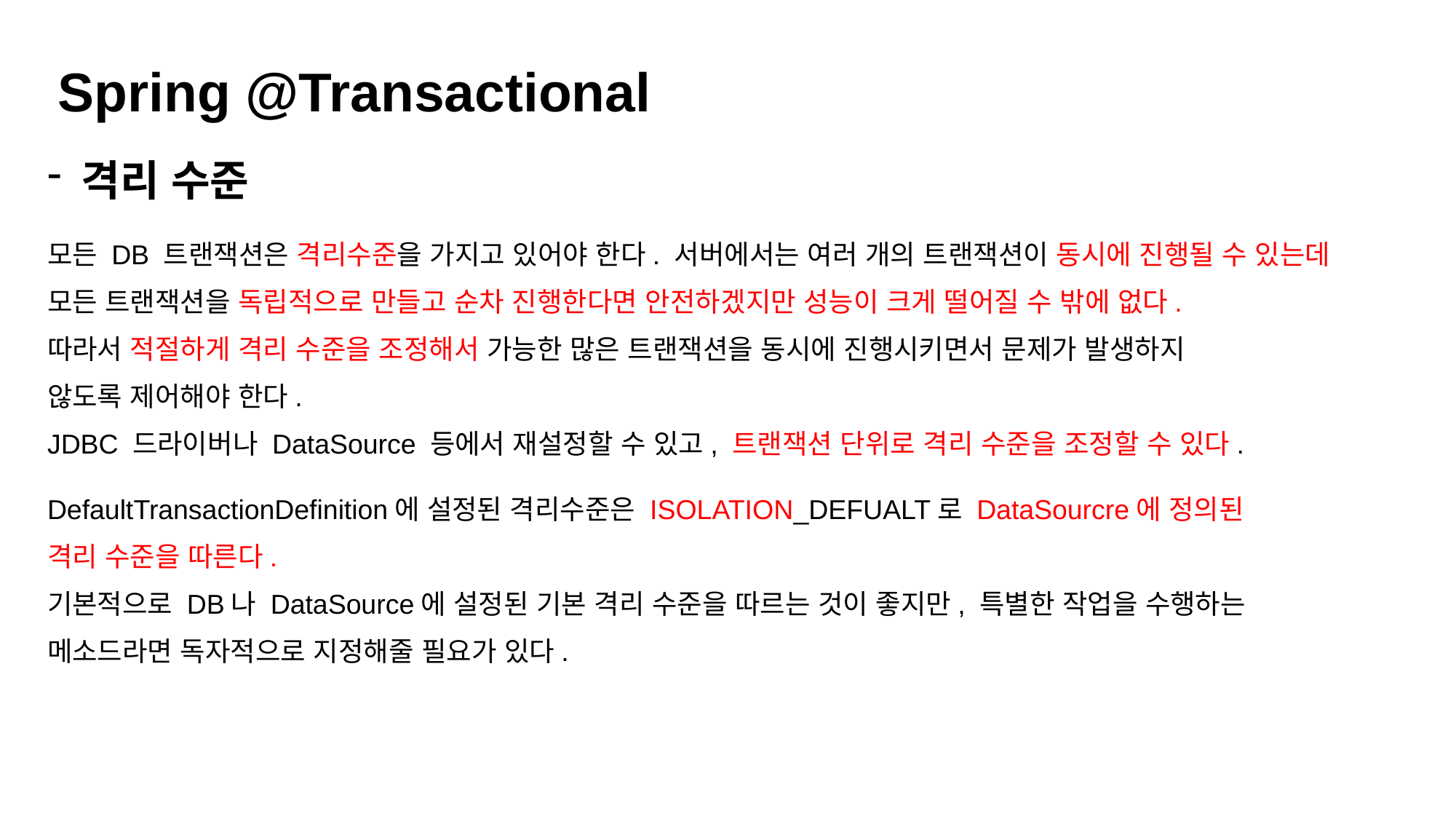

Spring @Transactional
격리 수준

모든 DB 트랜잭션은 격리수준을 가지고 있어야 한다. 서버에서는 여러 개의 트랜잭션이 동시에 진행될 수 있는데

모든 트랜잭션을 독립적으로 만들고 순차 진행한다면 안전하겠지만 성능이 크게 떨어질 수 밖에 없다.

따라서 적절하게 격리 수준을 조정해서 가능한 많은 트랜잭션을 동시에 진행시키면서 문제가 발생하지

않도록 제어해야 한다.

JDBC 드라이버나 DataSource 등에서 재설정할 수 있고, 트랜잭션 단위로 격리 수준을 조정할 수 있다.

DefaultTransactionDefinition에 설정된 격리수준은 ISOLATION_DEFUALT로 DataSourcre에 정의된

격리 수준을 따른다.

기본적으로 DB나 DataSource에 설정된 기본 격리 수준을 따르는 것이 좋지만, 특별한 작업을 수행하는

메소드라면 독자적으로 지정해줄 필요가 있다.